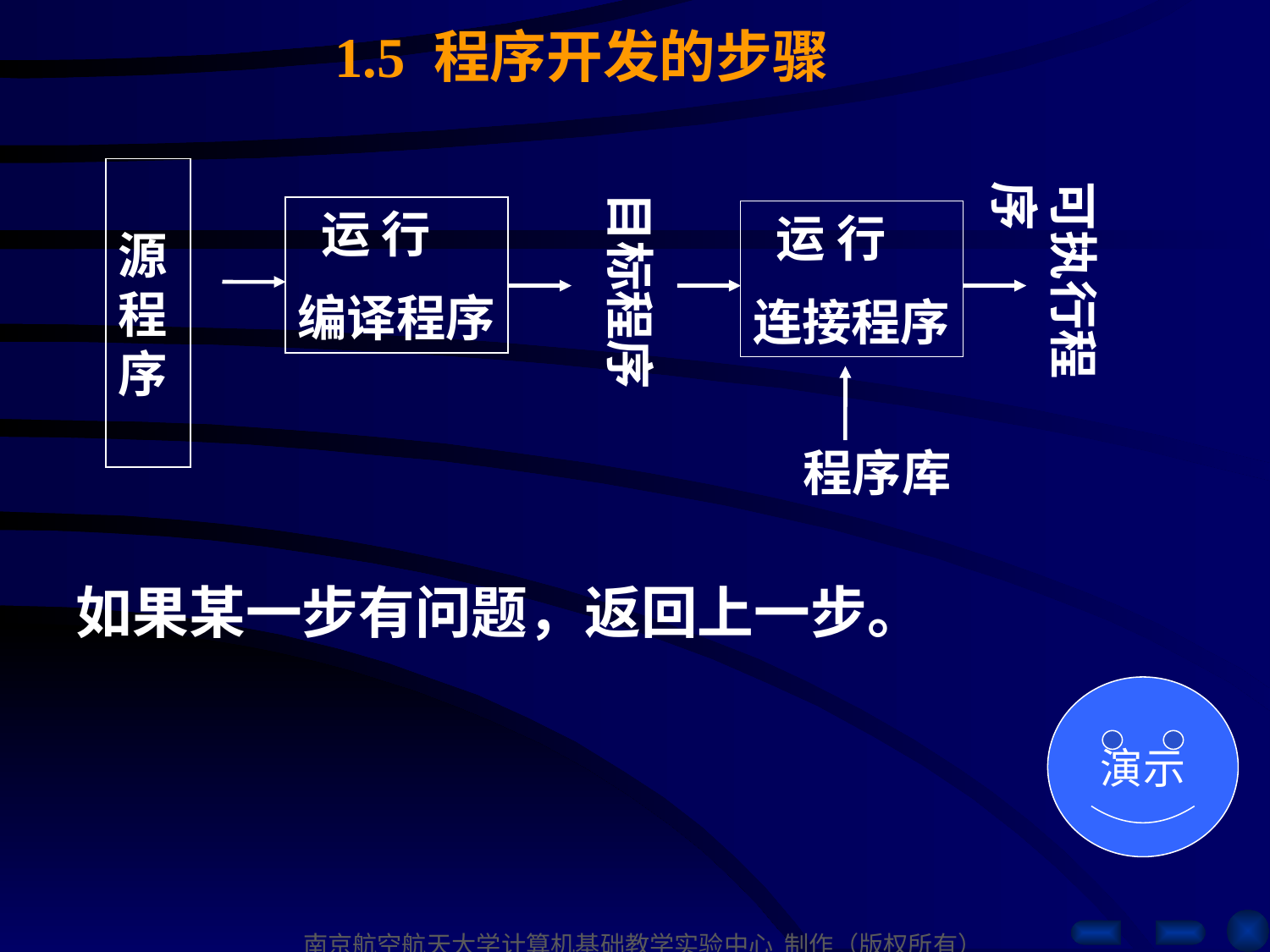

1.5 程序开发的步骤

源
程
序

可执行程序
目标程序
 运 行
编译程序
 运 行
连接程序

程序库
如果某一步有问题，返回上一步。
演示